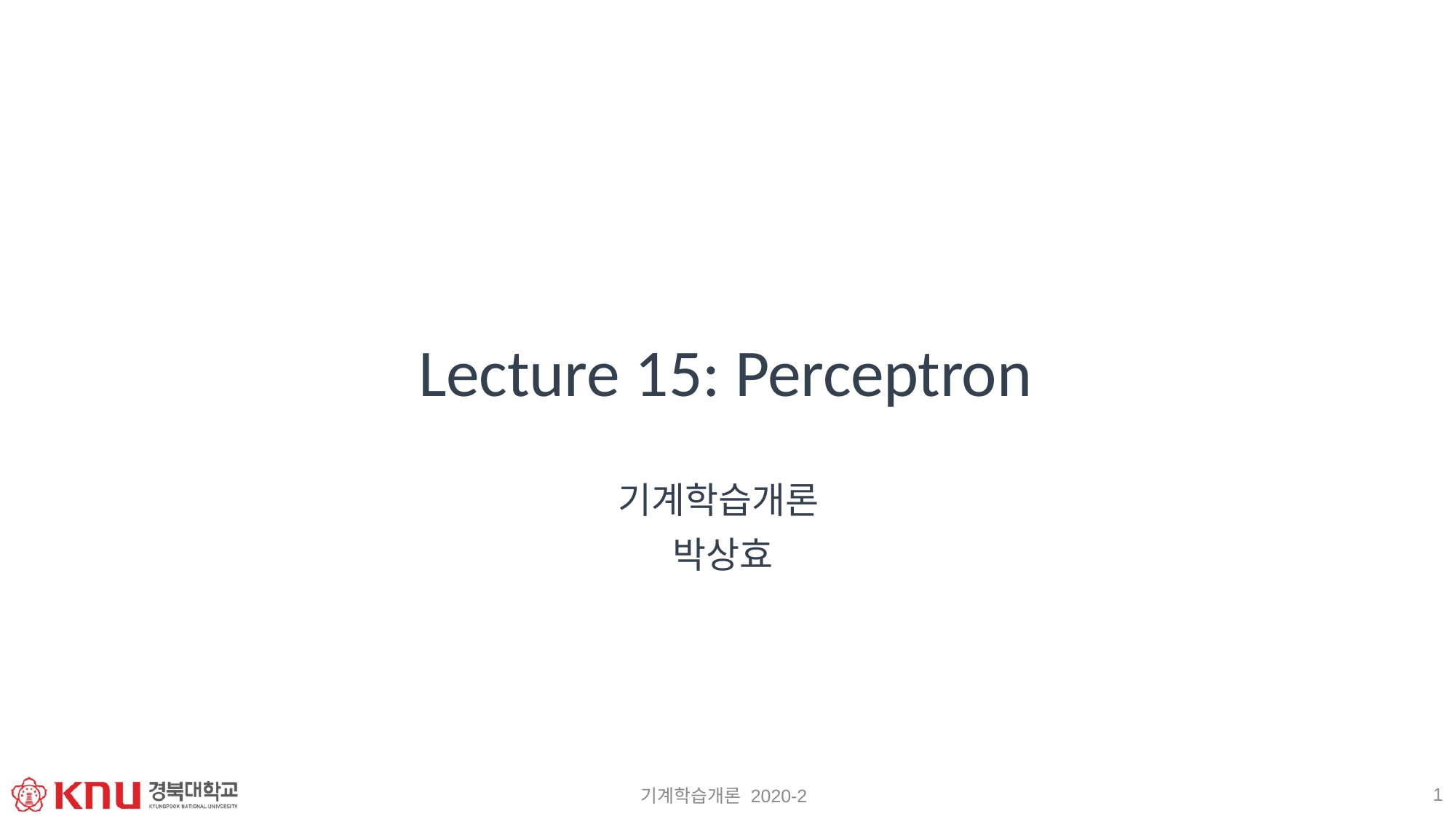

Lecture 15: Perceptron
기계학습개론  박상효
1
기계학습개론 2020-2